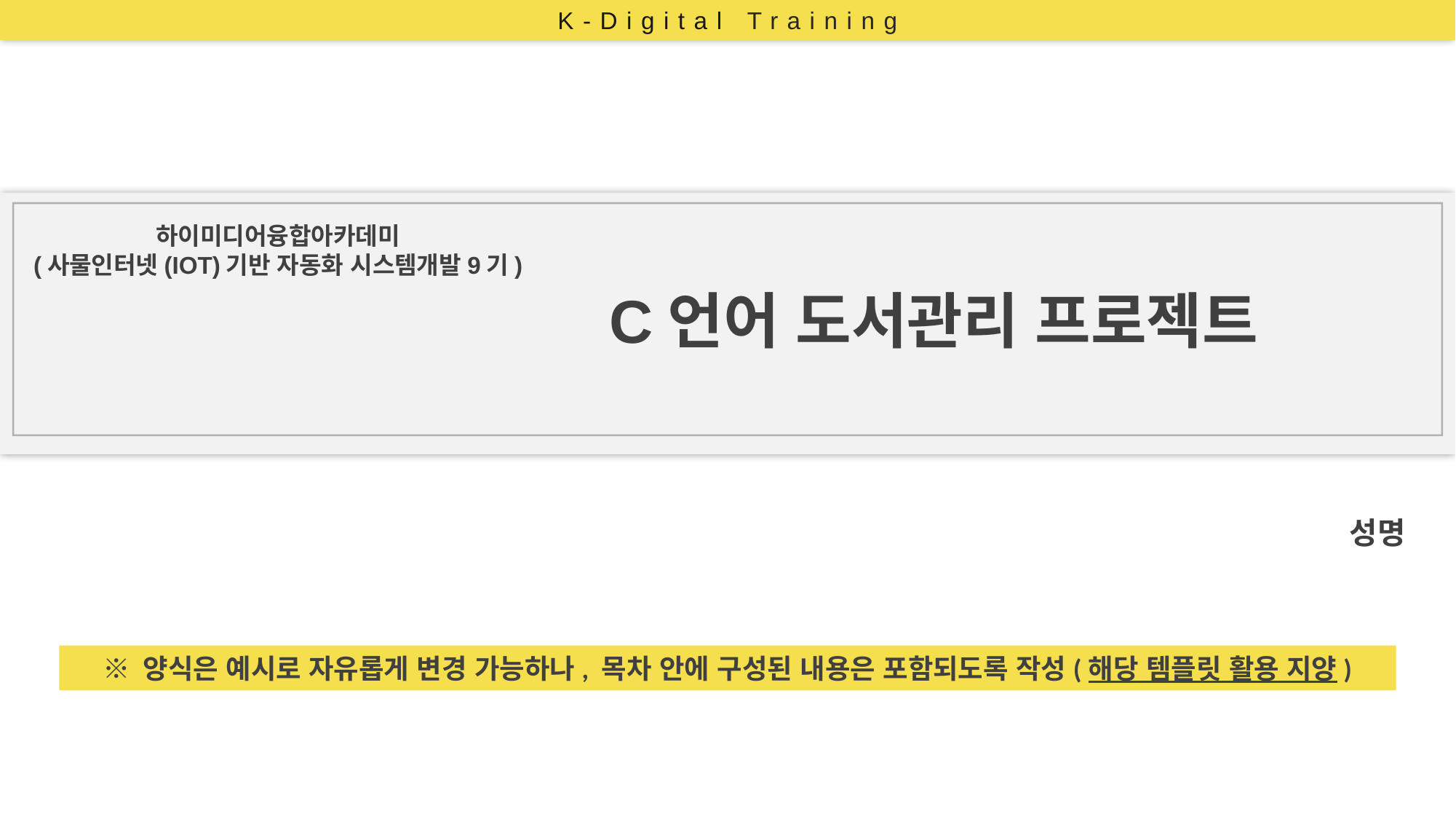

K-Digital Training

하이미디어융합아카데미
(사물인터넷(IOT)기반 자동화 시스템개발9기)
C언어 도서관리 프로젝트
성명
※ 양식은 예시로 자유롭게 변경 가능하나, 목차 안에 구성된 내용은 포함되도록 작성(해당 템플릿 활용 지양)